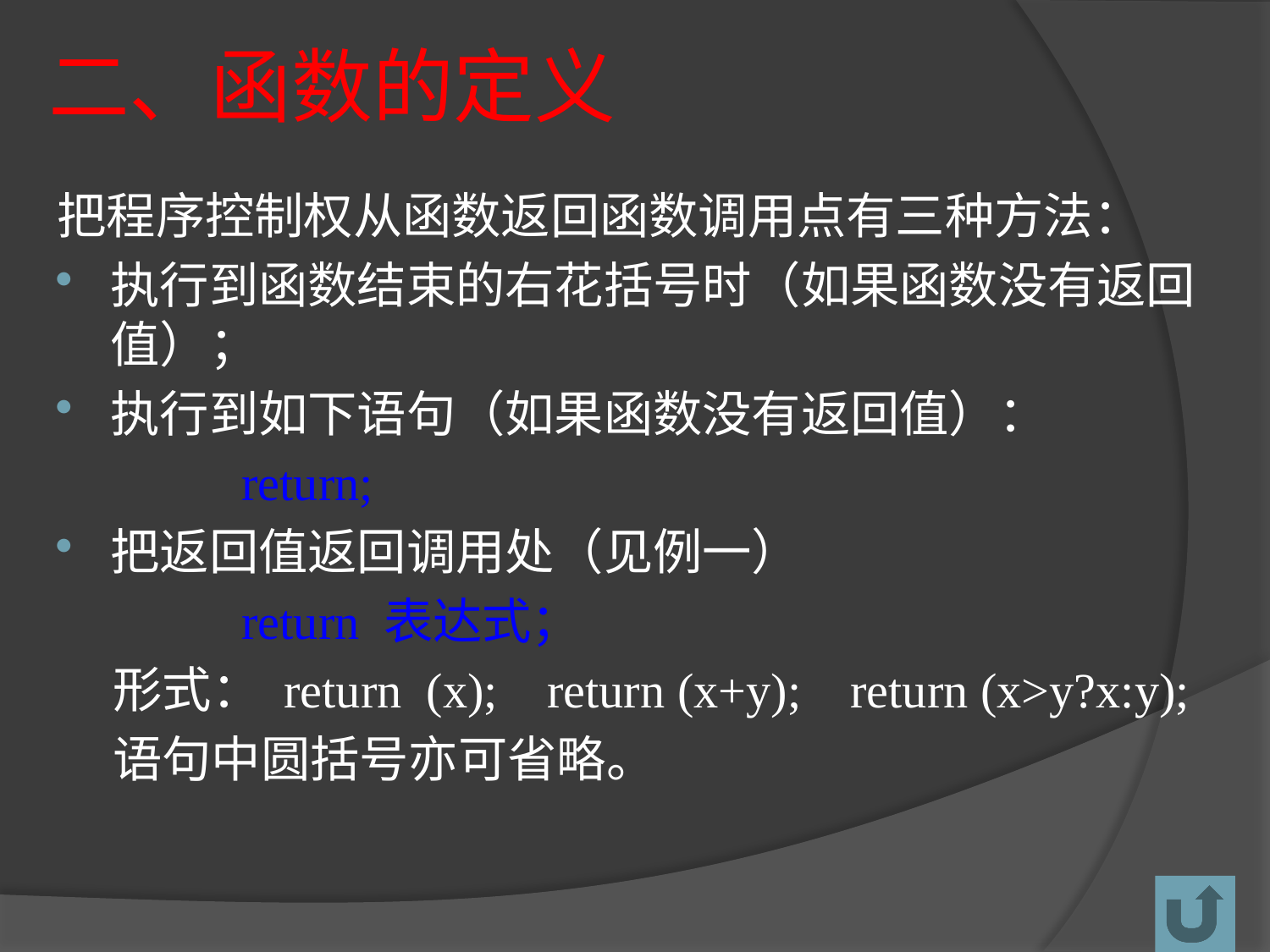

# 二、函数的定义
把程序控制权从函数返回函数调用点有三种方法：
执行到函数结束的右花括号时（如果函数没有返回值）；
执行到如下语句（如果函数没有返回值）：
               return;
把返回值返回调用处（见例一）
               return 表达式；
    形式： return  (x);    return (x+y);    return (x>y?x:y);
    语句中圆括号亦可省略。